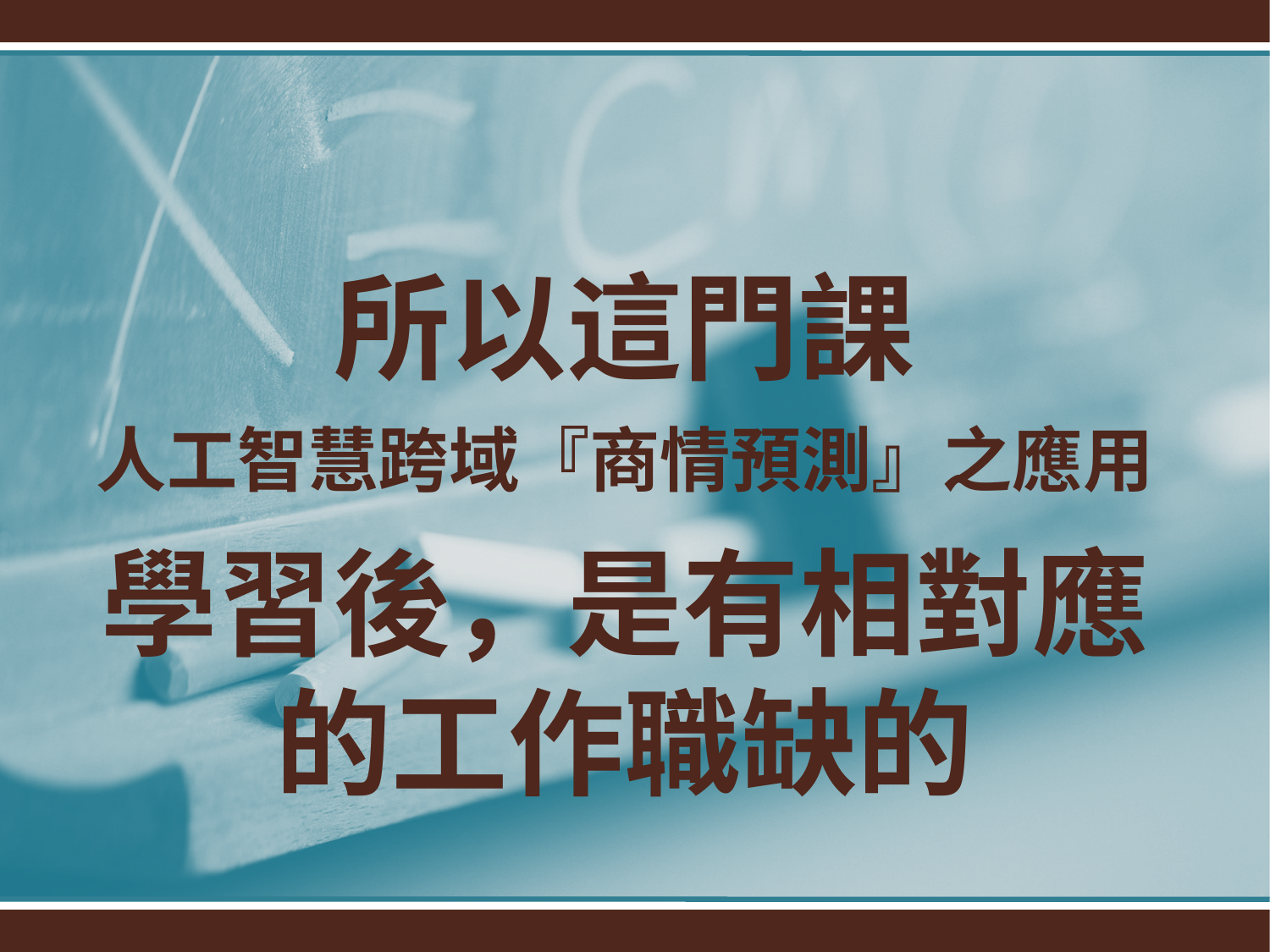

所以這門課
人工智慧跨域『商情預測』之應用
學習後，是有相對應的工作職缺的